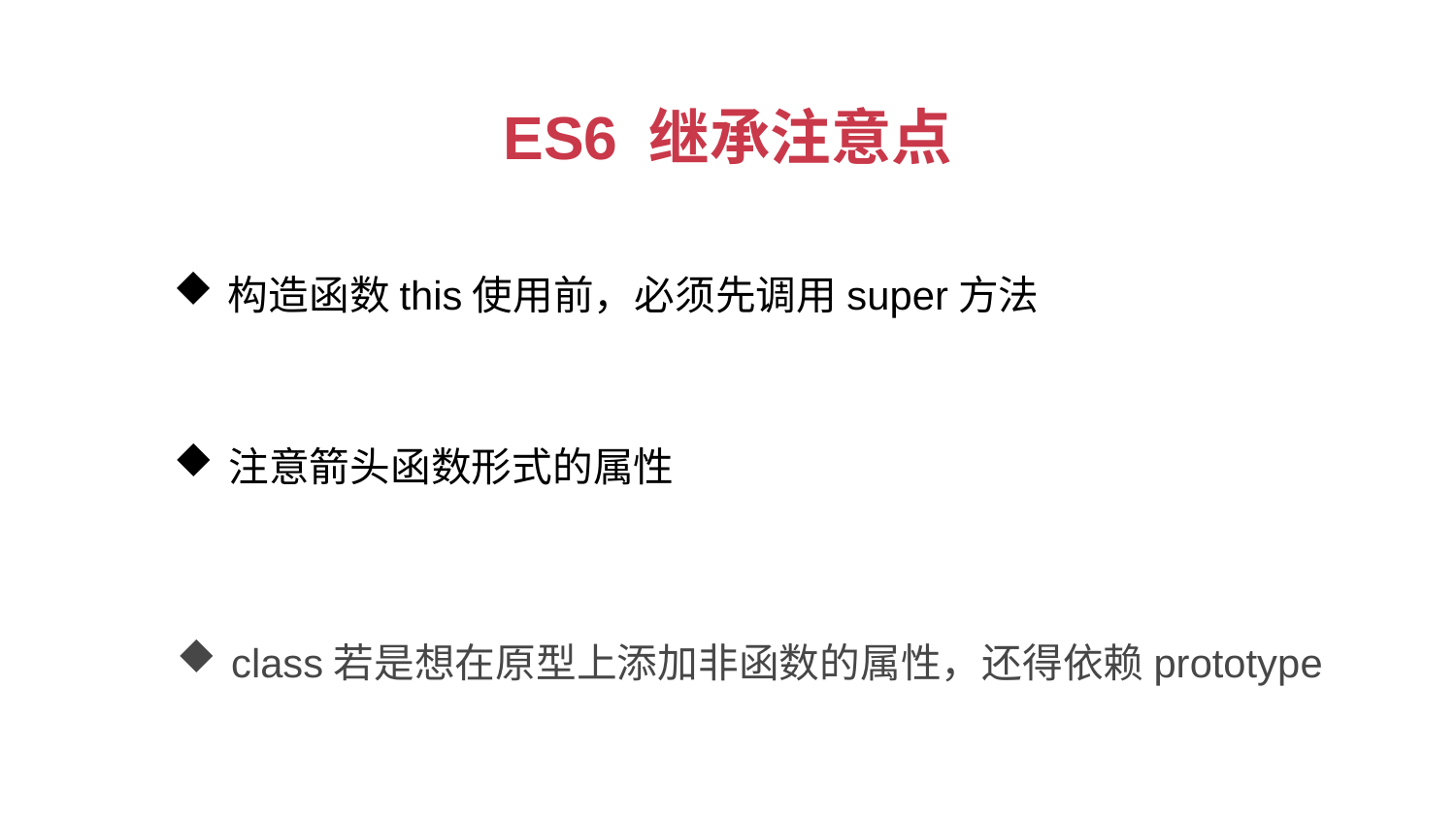

ES6 继承注意点
构造函数this使用前，必须先调用super方法
注意箭头函数形式的属性
class若是想在原型上添加非函数的属性，还得依赖prototype